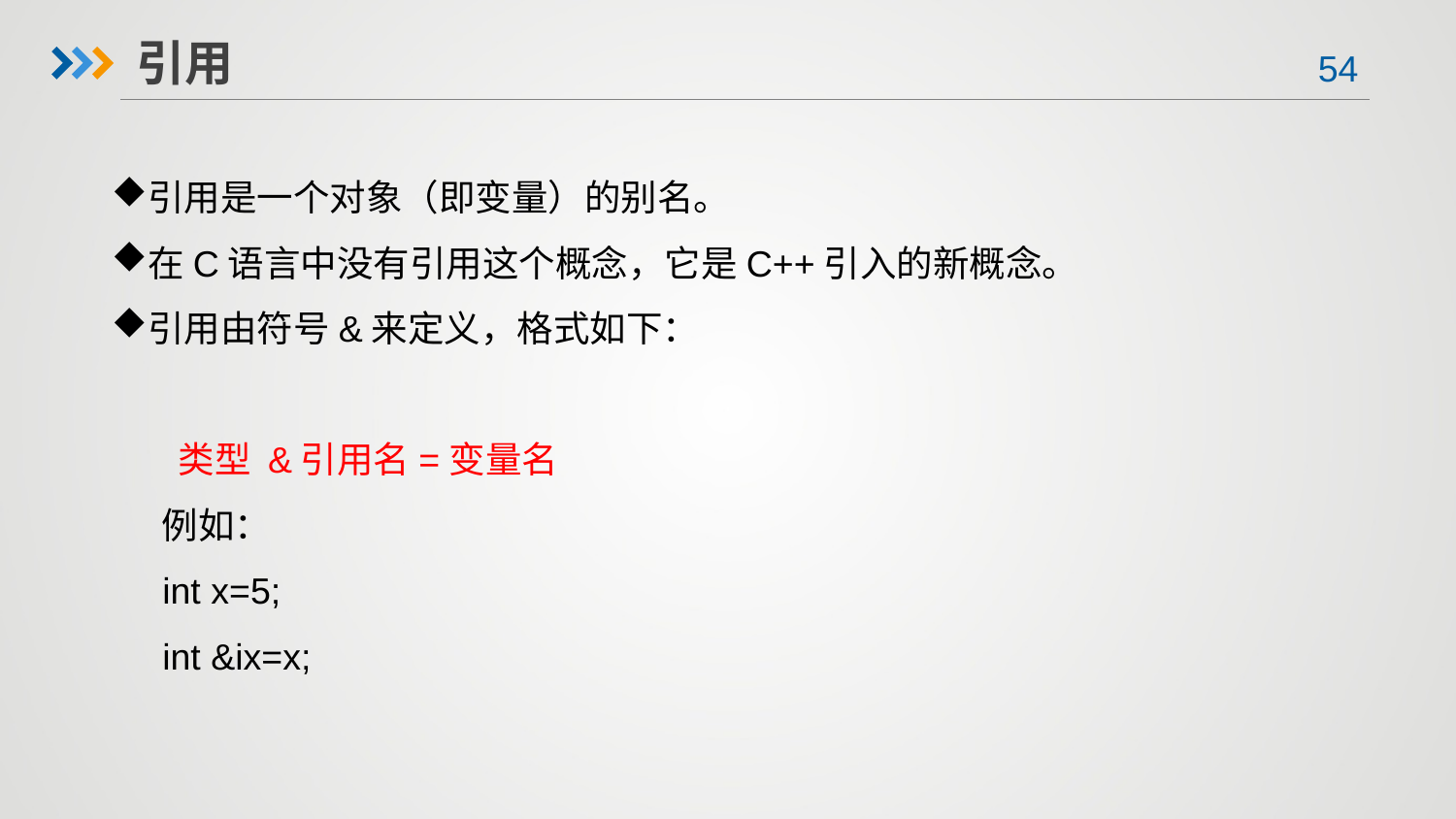

引用
引用是一个对象（即变量）的别名。
在C语言中没有引用这个概念，它是C++引入的新概念。
引用由符号&来定义，格式如下：
       类型 &引用名=变量名
     例如：
     int x=5;
     int &ix=x;